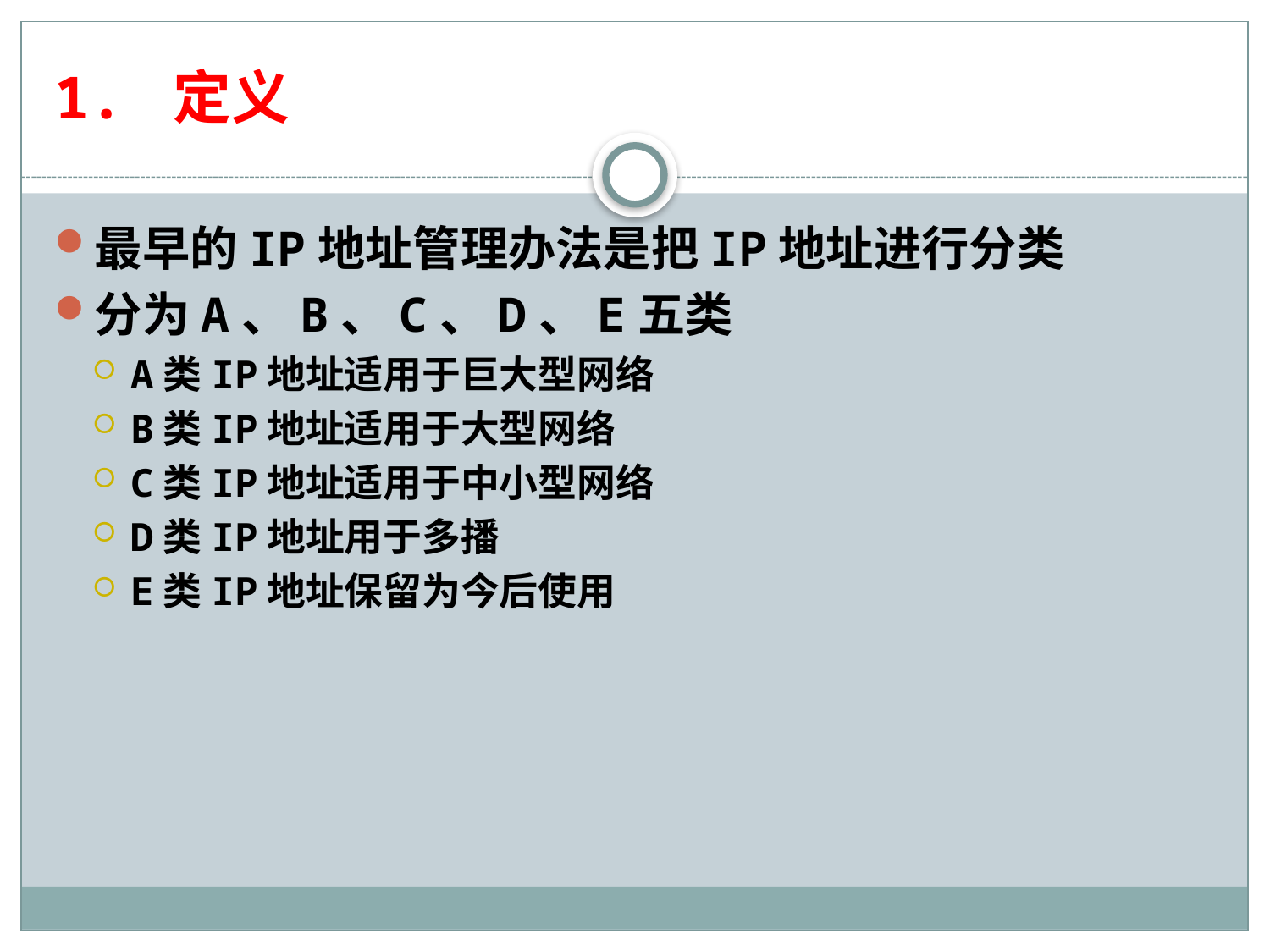

# 1. 定义
最早的IP地址管理办法是把IP地址进行分类
分为A、B、C、D、E五类
A类IP地址适用于巨大型网络
B类IP地址适用于大型网络
C类IP地址适用于中小型网络
D类IP地址用于多播
E类IP地址保留为今后使用